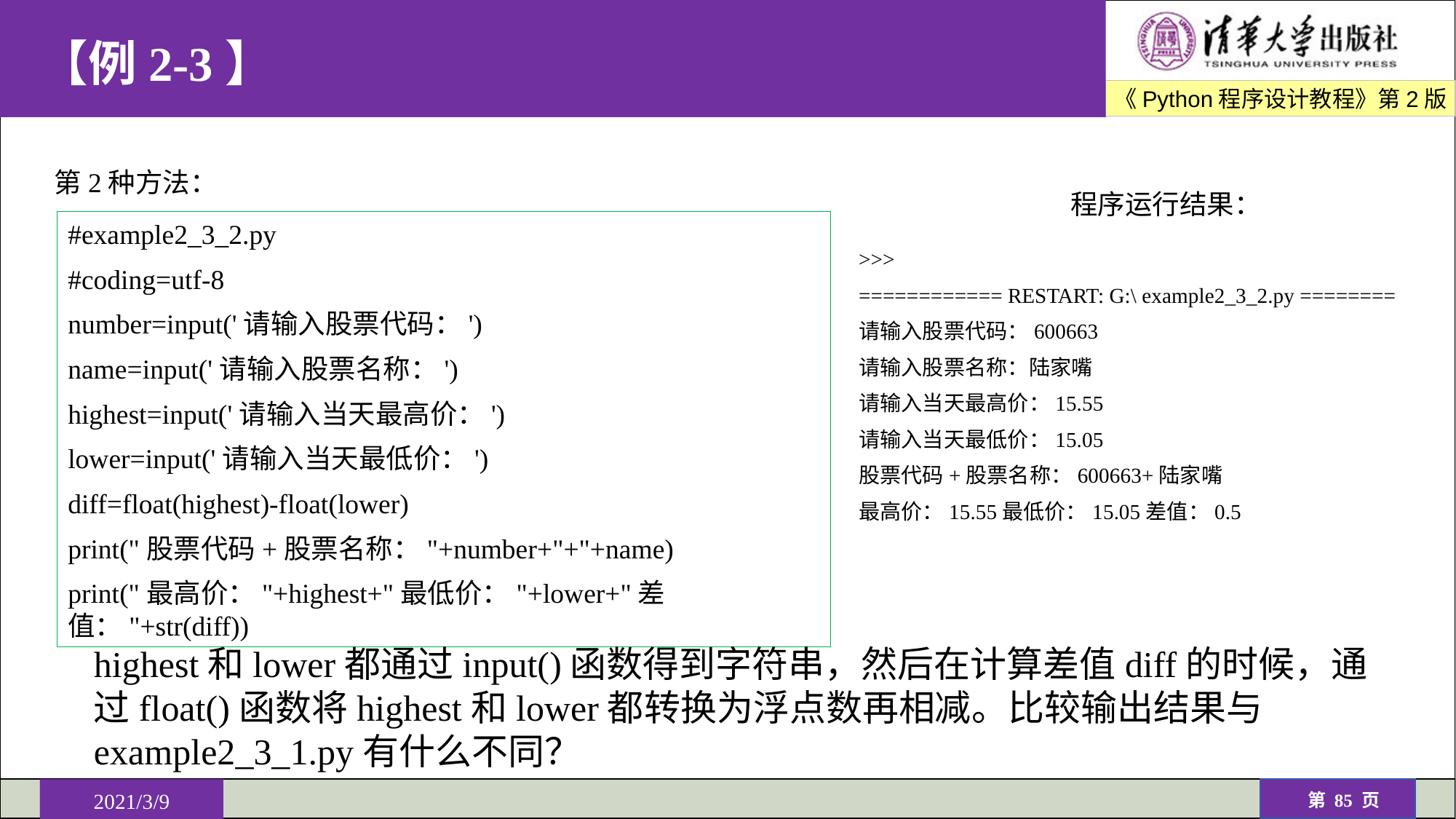

# 【例2-3】
第2种方法：
程序运行结果：
#example2_3_2.py
#coding=utf-8
number=input('请输入股票代码：')
name=input('请输入股票名称：')
highest=input('请输入当天最高价：')
lower=input('请输入当天最低价：')
diff=float(highest)-float(lower)
print("股票代码+股票名称："+number+"+"+name)
print("最高价："+highest+"最低价："+lower+"差值："+str(diff))
>>>
============ RESTART: G:\ example2_3_2.py ========
请输入股票代码：600663
请输入股票名称：陆家嘴
请输入当天最高价：15.55
请输入当天最低价：15.05
股票代码+股票名称：600663+陆家嘴
最高价：15.55最低价：15.05差值：0.5
highest和lower都通过input()函数得到字符串，然后在计算差值diff的时候，通过float()函数将highest和lower都转换为浮点数再相减。比较输出结果与example2_3_1.py有什么不同？